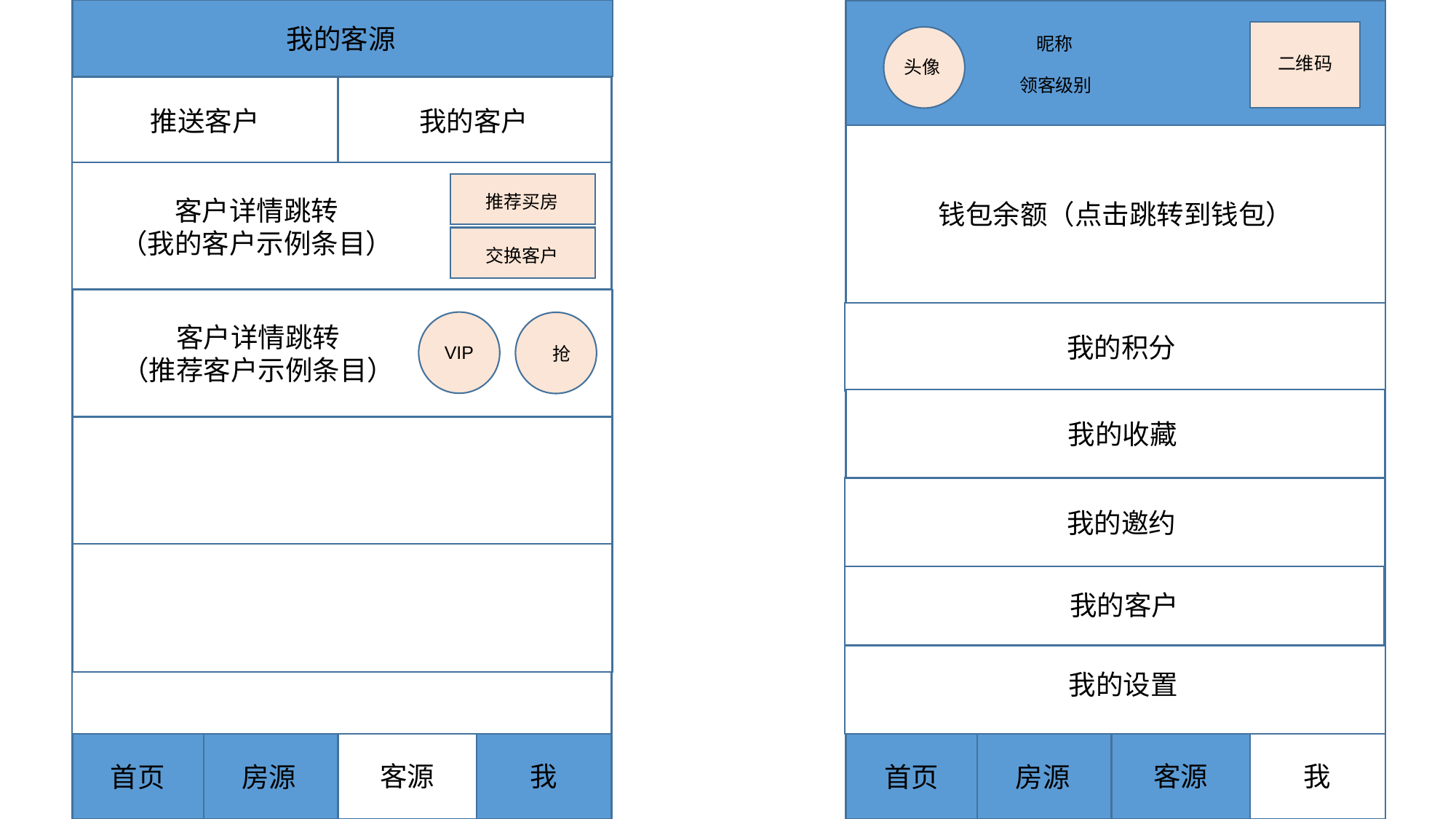

我的客源

昵称
二维码
头像
领客级别

推送客户
我的客户
钱包余额（点击跳转到钱包）

推荐买房
客户详情跳转
（我的客户示例条目）

交换客户

客户详情跳转
（推荐客户示例条目）
我的积分
VIP
抢

我的收藏

我的邀约

我的客户

我的设置

客源
我
客源
我
首页
房源
首页
房源